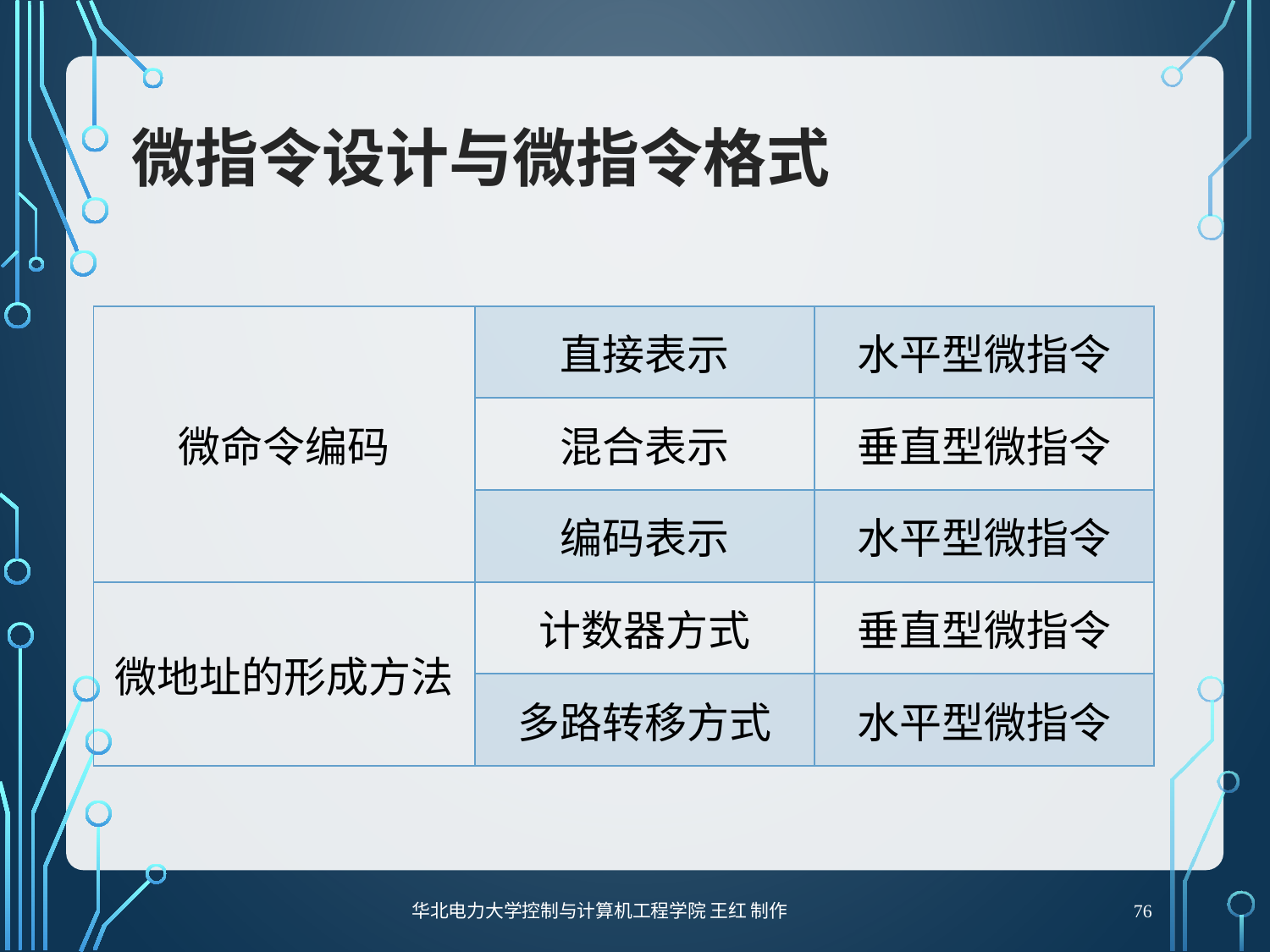

# 微指令设计与微指令格式
| 微命令编码 | 直接表示 | 水平型微指令 |
| --- | --- | --- |
|  | 混合表示 | 垂直型微指令 |
|  | 编码表示 | 水平型微指令 |
| 微地址的形成方法 | 计数器方式 | 垂直型微指令 |
|  | 多路转移方式 | 水平型微指令 |
76
华北电力大学控制与计算机工程学院 王红 制作